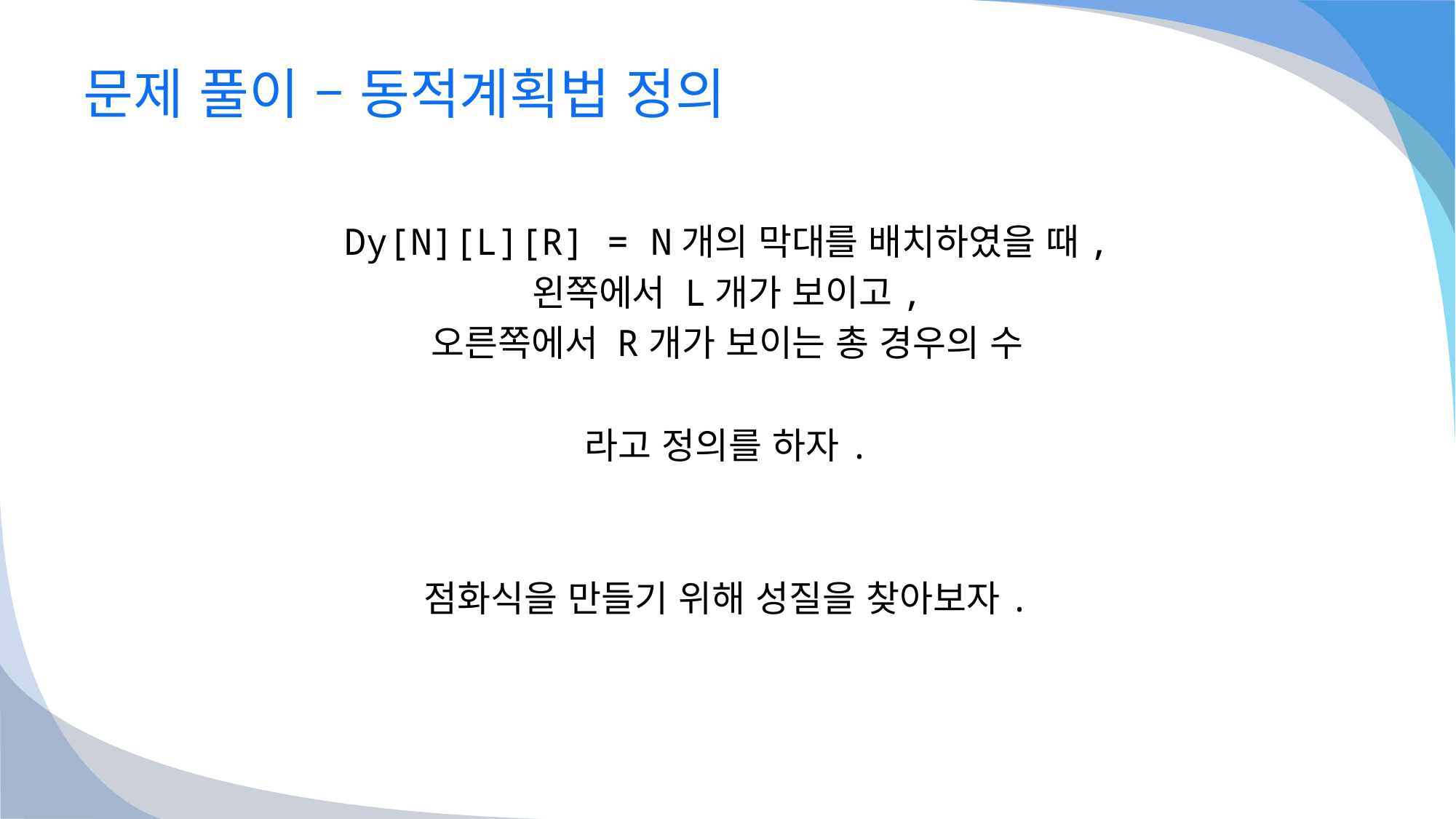

# 문제 풀이 – 동적계획법 정의

Dy[N][L][R] = N개의 막대를 배치하였을 때,
왼쪽에서 L개가 보이고,
오른쪽에서 R개가 보이는 총 경우의 수

라고 정의를 하자.

점화식을 만들기 위해 성질을 찾아보자.